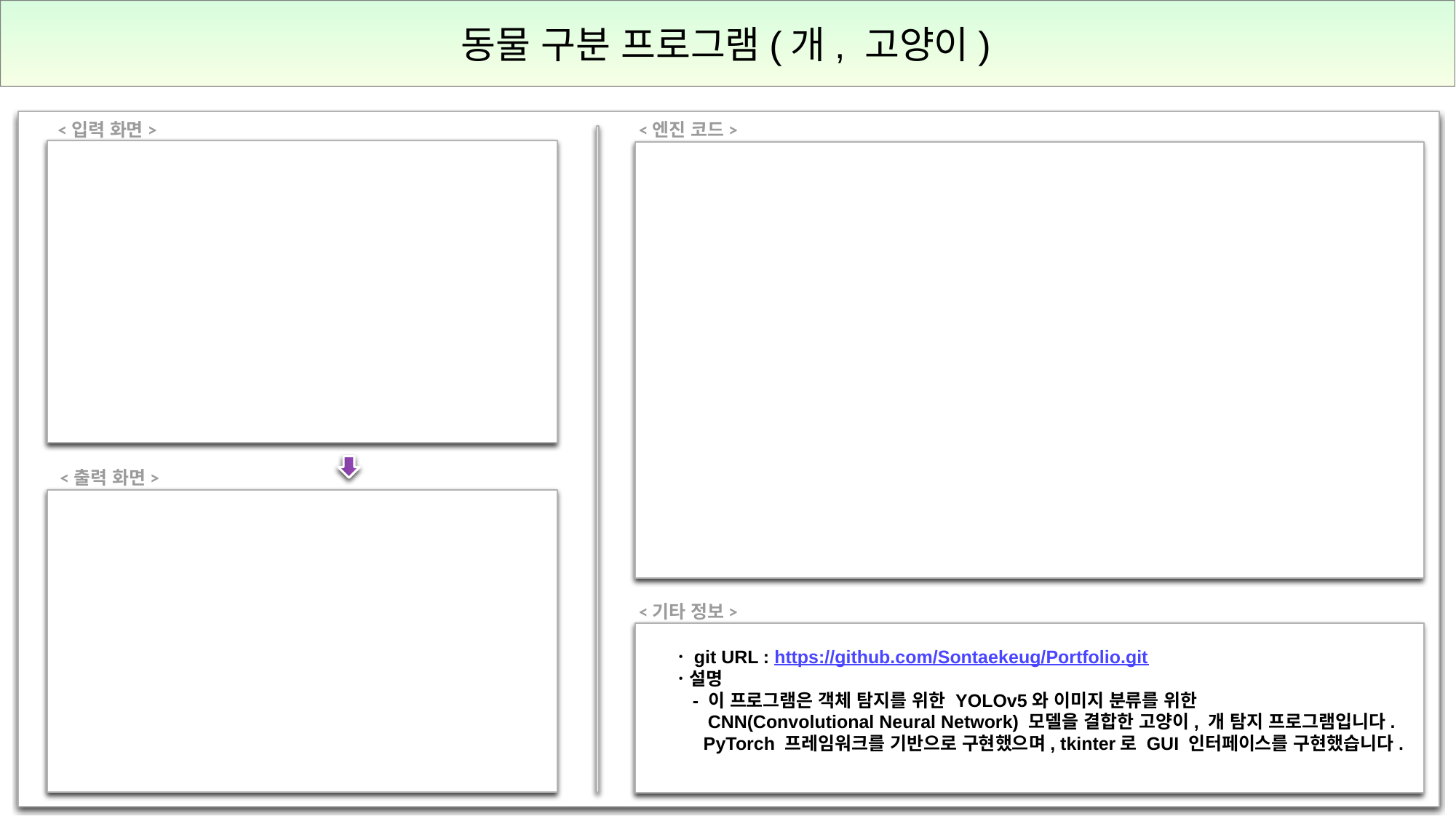

동물 구분 프로그램(개, 고양이)

<입력 화면>
<엔진 코드>

<출력 화면>

<기타 정보>

ㆍgit URL : https://github.com/Sontaekeug/Portfolio.git
ㆍ설명
   - 이 프로그램은 객체 탐지를 위한 YOLOv5와 이미지 분류를 위한
      CNN(Convolutional Neural Network) 모델을 결합한 고양이, 개 탐지 프로그램입니다.
      PyTorch 프레임워크를 기반으로 구현했으며, tkinter로 GUI 인터페이스를 구현했습니다.